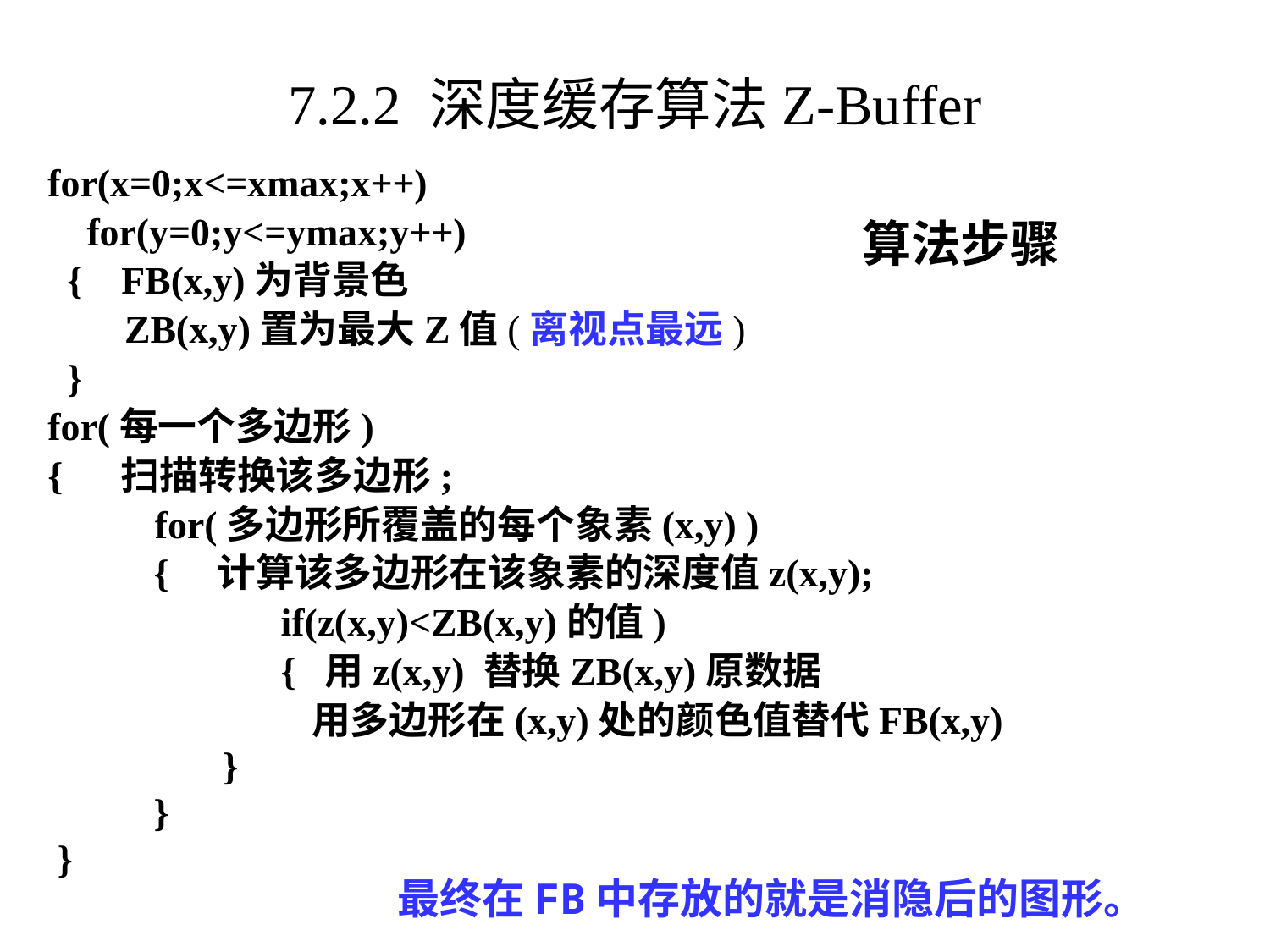

# 7.2.2 深度缓存算法Z-Buffer
for(x=0;x<=xmax;x++)
    for(y=0;y<=ymax;y++)
  {    FB(x,y)为背景色
	   ZB(x,y)置为最大Z值(离视点最远)
  }
for(每一个多边形)
{     扫描转换该多边形;
           for(多边形所覆盖的每个象素(x,y) )
	      {    计算该多边形在该象素的深度值z(x,y);
		      if(z(x,y)<ZB(x,y)的值)
		      {  用z(x,y) 替换ZB(x,y)原数据
		         用多边形在(x,y)处的颜色值替代FB(x,y)
                  }
	      }
 }
算法步骤
最终在FB中存放的就是消隐后的图形。